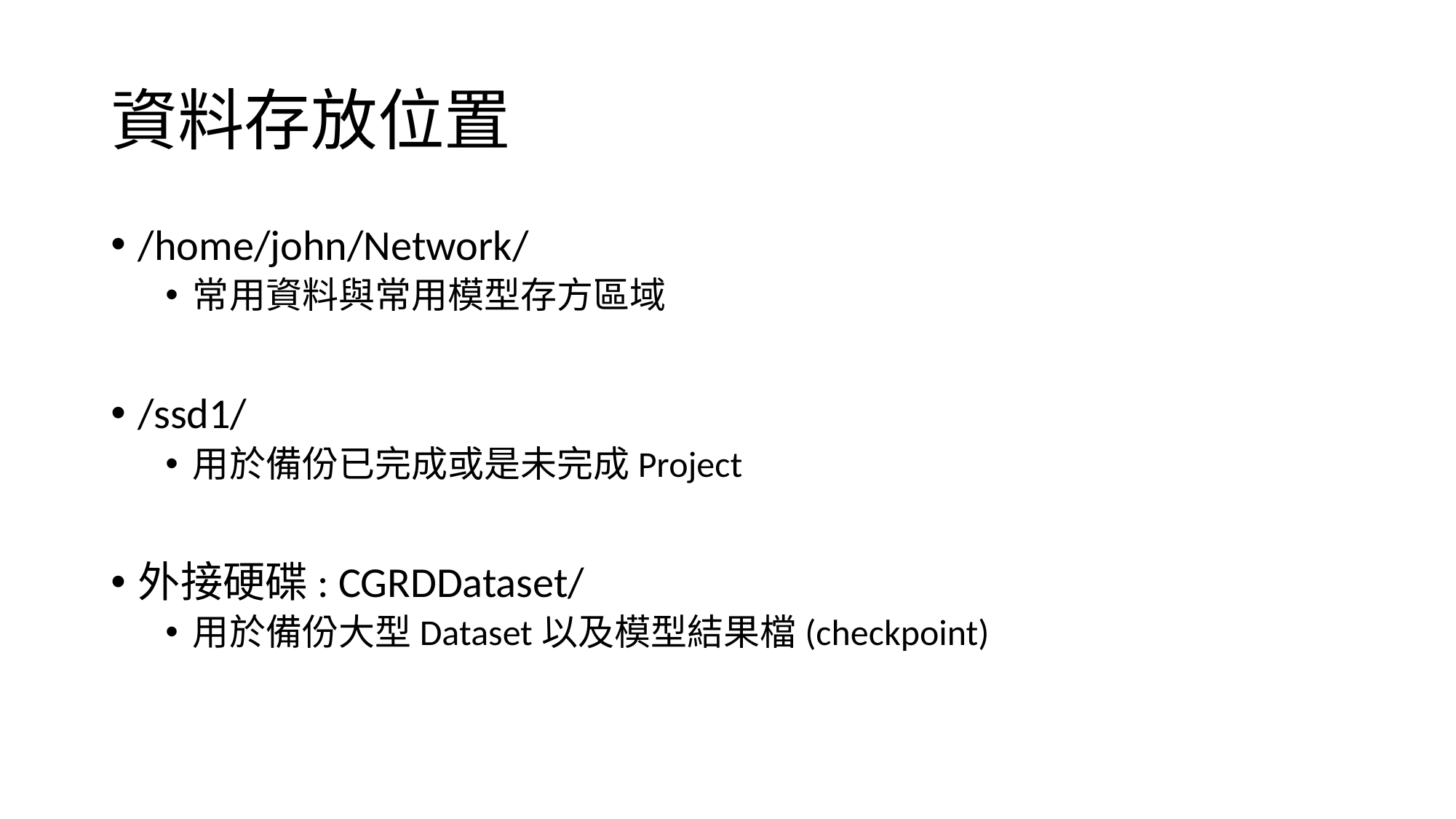

# 資料存放位置
/home/john/Network/
常用資料與常用模型存方區域

/ssd1/
用於備份已完成或是未完成Project

外接硬碟: CGRDDataset/
用於備份大型Dataset以及模型結果檔(checkpoint)